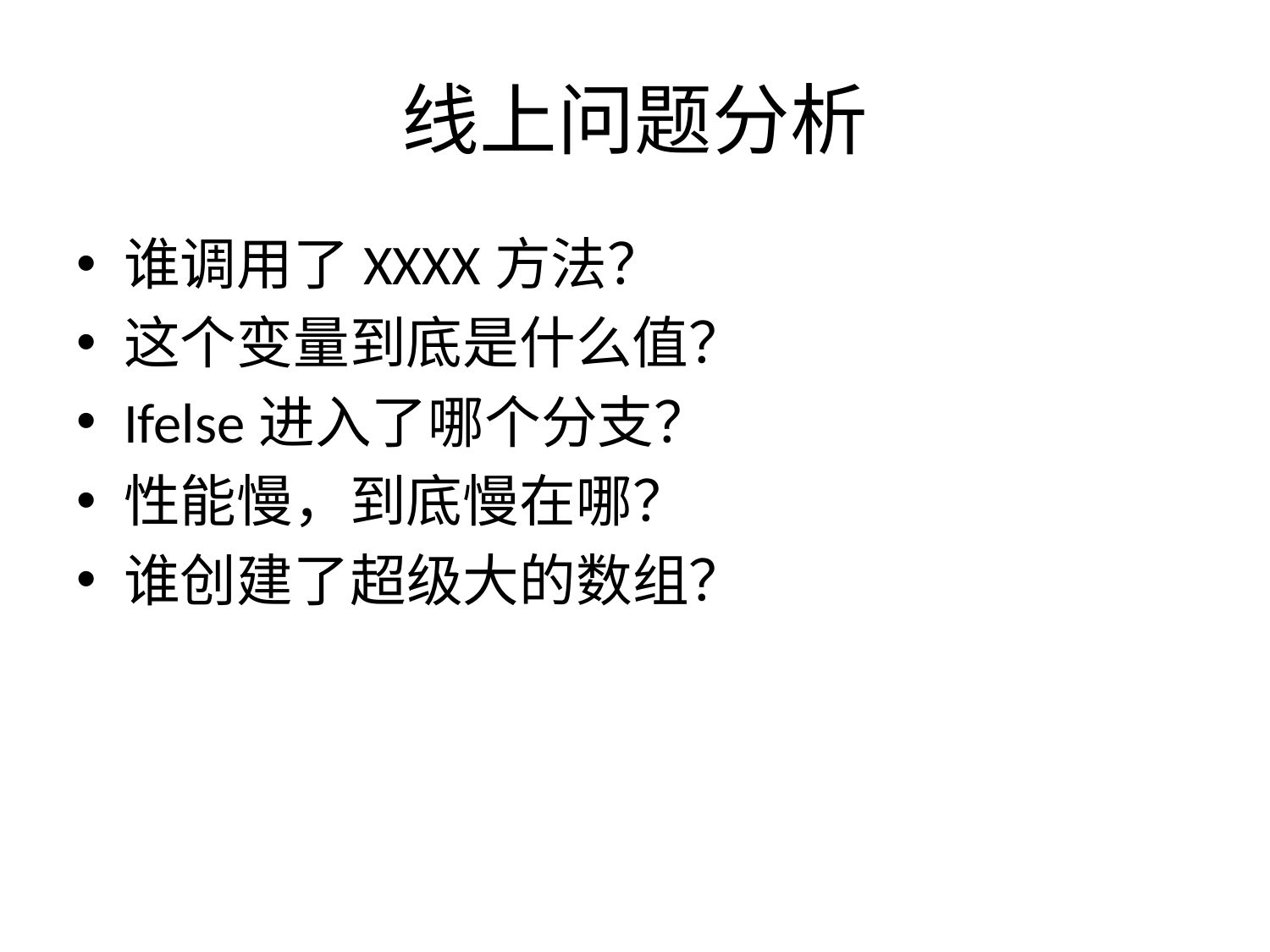

# 线上问题分析
谁调用了XXXX方法？
这个变量到底是什么值？
Ifelse进入了哪个分支？
性能慢，到底慢在哪？
谁创建了超级大的数组？